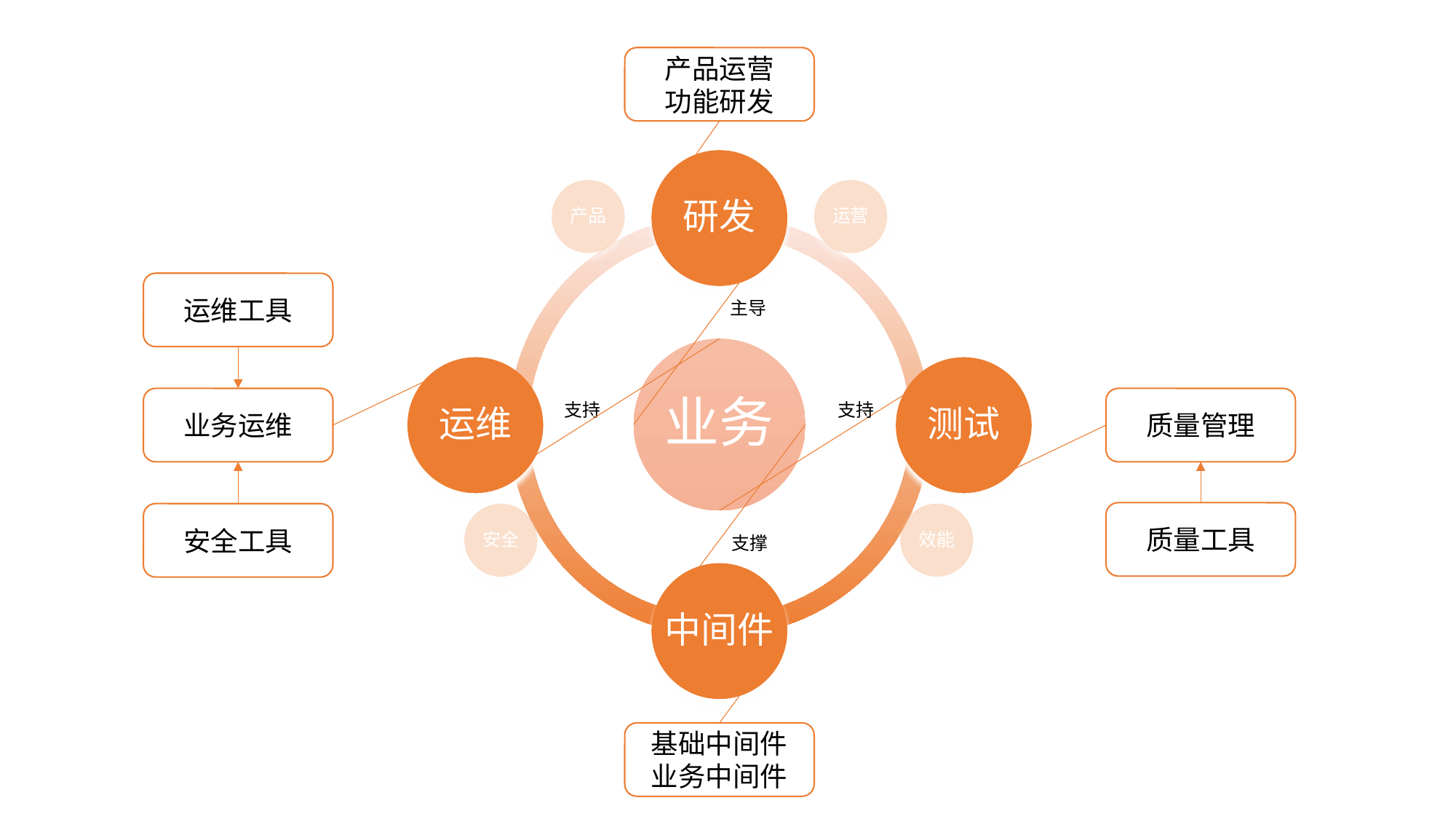

产品运营
功能研发
研发
产品
运营

运维工具
主导
业务
运维
测试
业务运维
质量管理
支持
支持
质量工具
安全工具
安全
效能
支撑
中间件
基础中间件
业务中间件